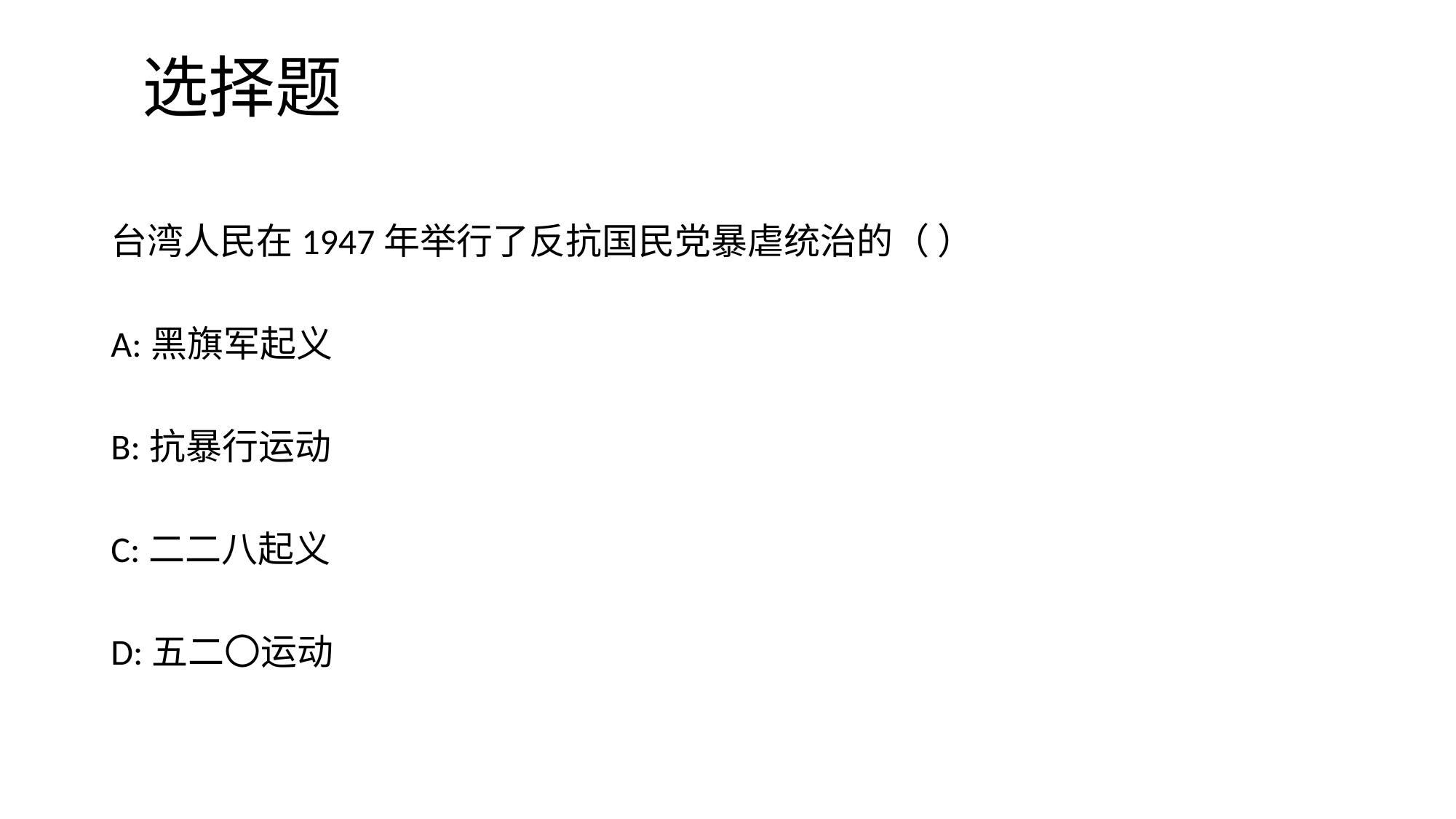

# 选择题
台湾人民在1947年举行了反抗国民党暴虐统治的（ ）
A:黑旗军起义
B:抗暴行运动
C:二二八起义
D:五二〇运动